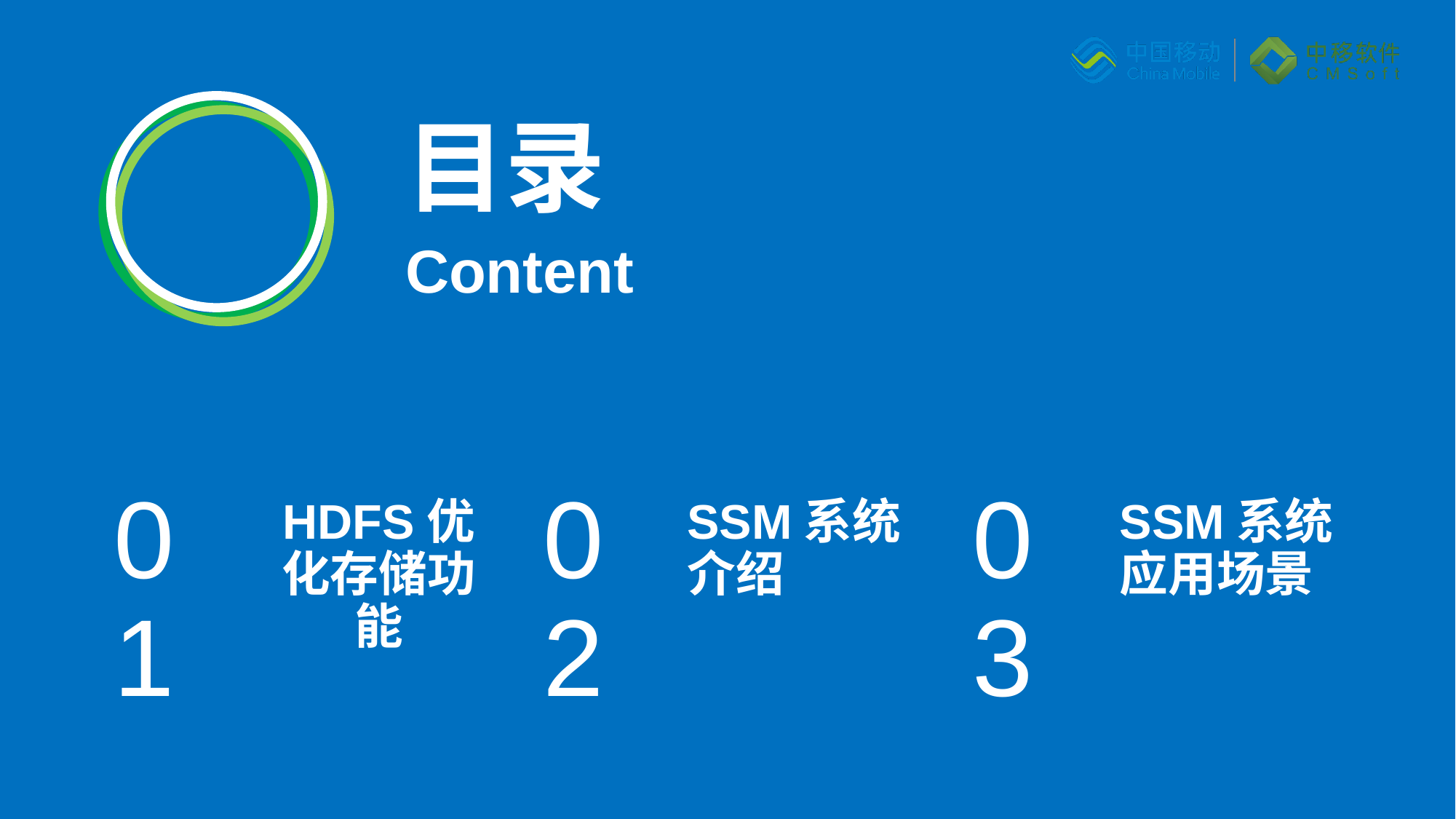

目录
Content
01
02
03
HDFS优化存储功能
SSM系统介绍
SSM系统应用场景